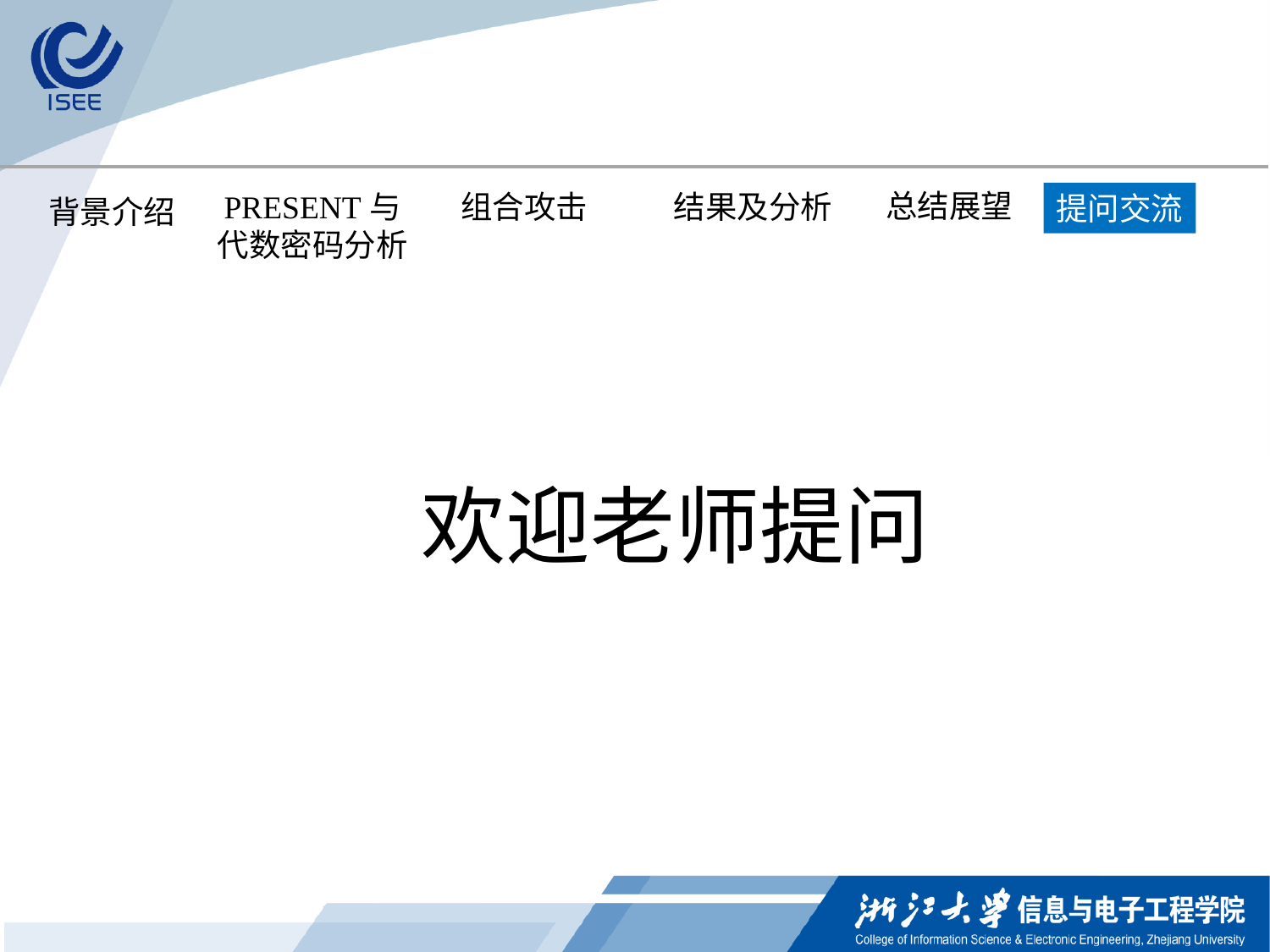

总结展望
PRESENT与
代数密码分析
组合攻击
结果及分析
提问交流
背景介绍
欢迎老师提问